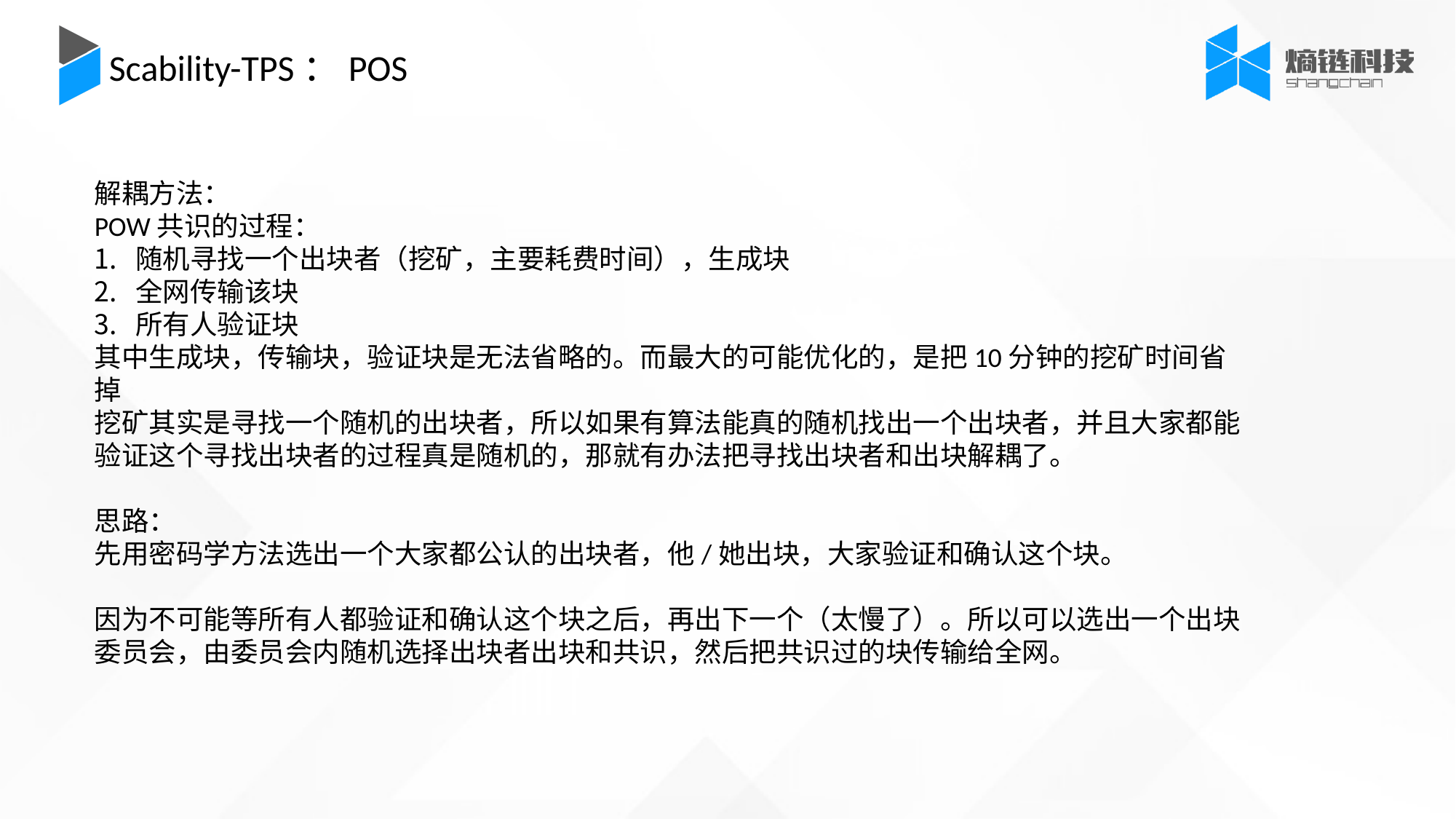

Scability-TPS：POS
解耦方法：
POW共识的过程：
随机寻找一个出块者（挖矿，主要耗费时间），生成块
全网传输该块
所有人验证块
其中生成块，传输块，验证块是无法省略的。而最大的可能优化的，是把10分钟的挖矿时间省掉
挖矿其实是寻找一个随机的出块者，所以如果有算法能真的随机找出一个出块者，并且大家都能验证这个寻找出块者的过程真是随机的，那就有办法把寻找出块者和出块解耦了。

思路：
先用密码学方法选出一个大家都公认的出块者，他/她出块，大家验证和确认这个块。

因为不可能等所有人都验证和确认这个块之后，再出下一个（太慢了）。所以可以选出一个出块委员会，由委员会内随机选择出块者出块和共识，然后把共识过的块传输给全网。